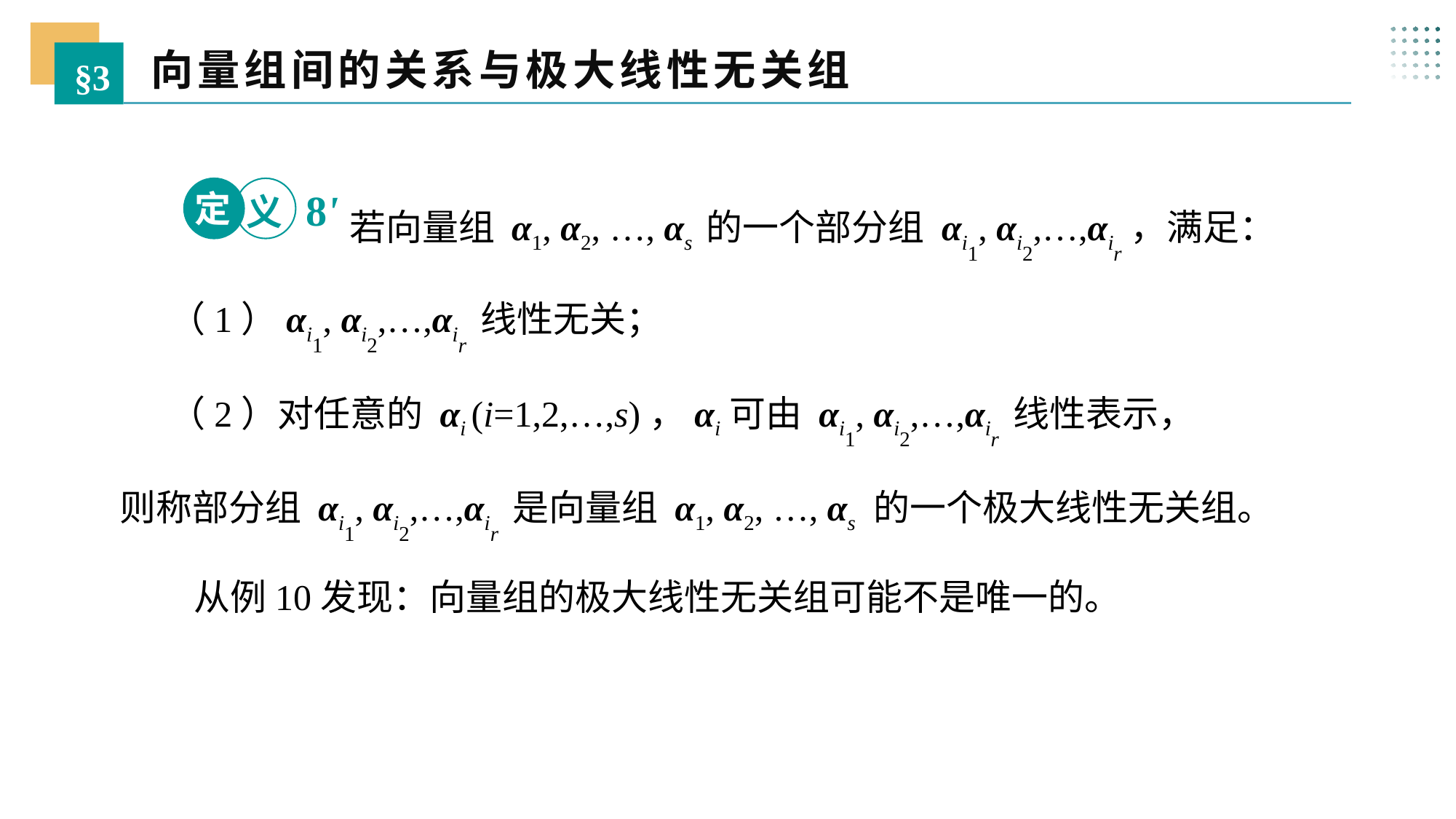

向量组间的关系与极大线性无关组
§3
                           若向量组 α1, α2, …, αs 的一个部分组 αi1, αi2,…,αir，满足：

定

8'
义
     （1）αi1, αi2,…,αir 线性无关；
     （2）对任意的 αi (i=1,2,…,s)，αi可由 αi1, αi2,…,αir 线性表示，
则称部分组 αi1, αi2,…,αir 是向量组 α1, α2, …, αs 的一个极大线性无关组。
        从例10发现：向量组的极大线性无关组可能不是唯一的。